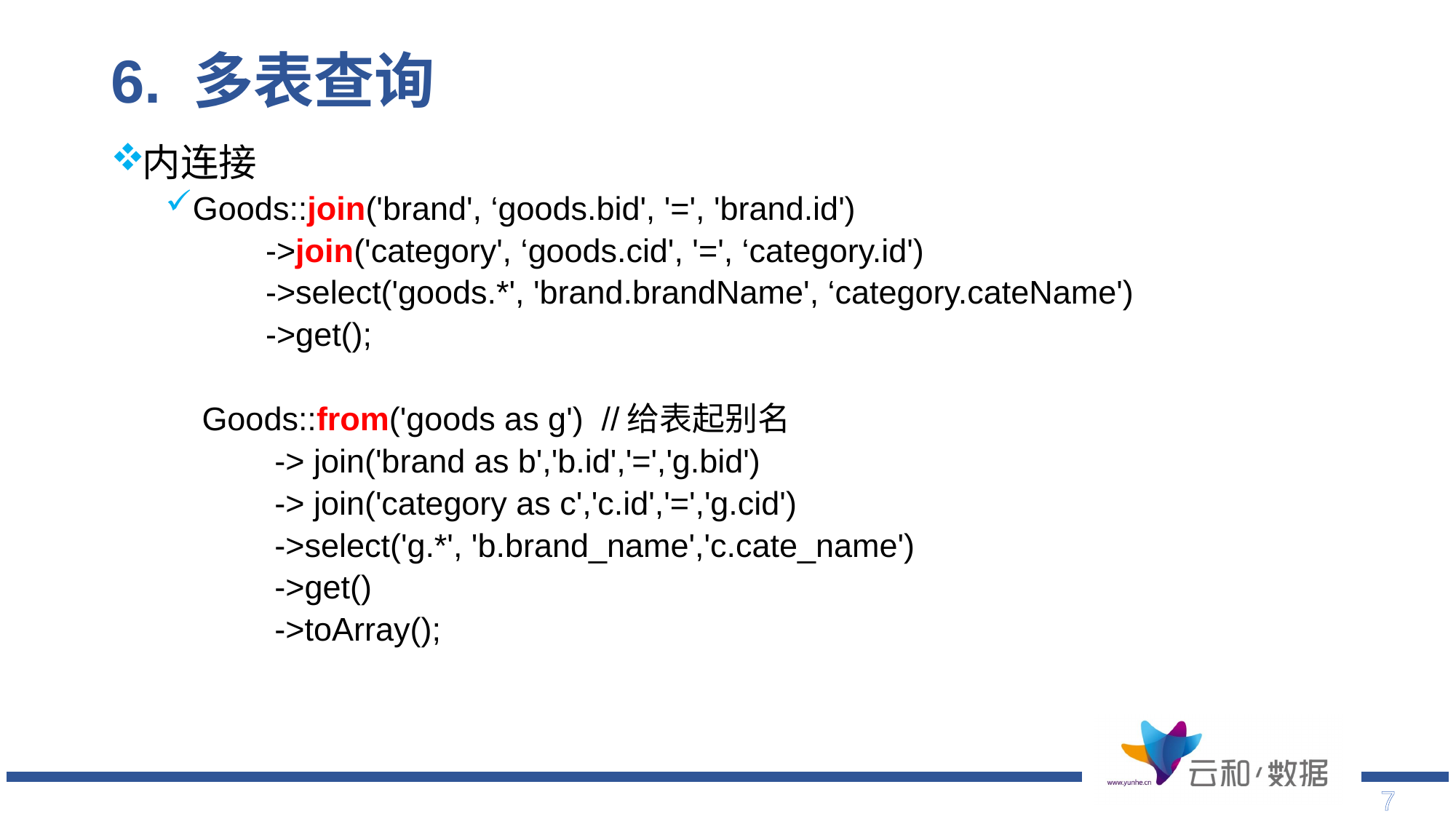

# 6. 多表查询
内连接
Goods::join('brand', ‘goods.bid', '=', 'brand.id')
           ->join('category', ‘goods.cid', '=', ‘category.id')
           ->select('goods.*', 'brand.brandName', ‘category.cateName')
           ->get();

    Goods::from('goods as g')  //给表起别名
            -> join('brand as b','b.id','=','g.bid')
            -> join('category as c','c.id','=','g.cid')
            ->select('g.*', 'b.brand_name','c.cate_name')
            ->get()
            ->toArray();